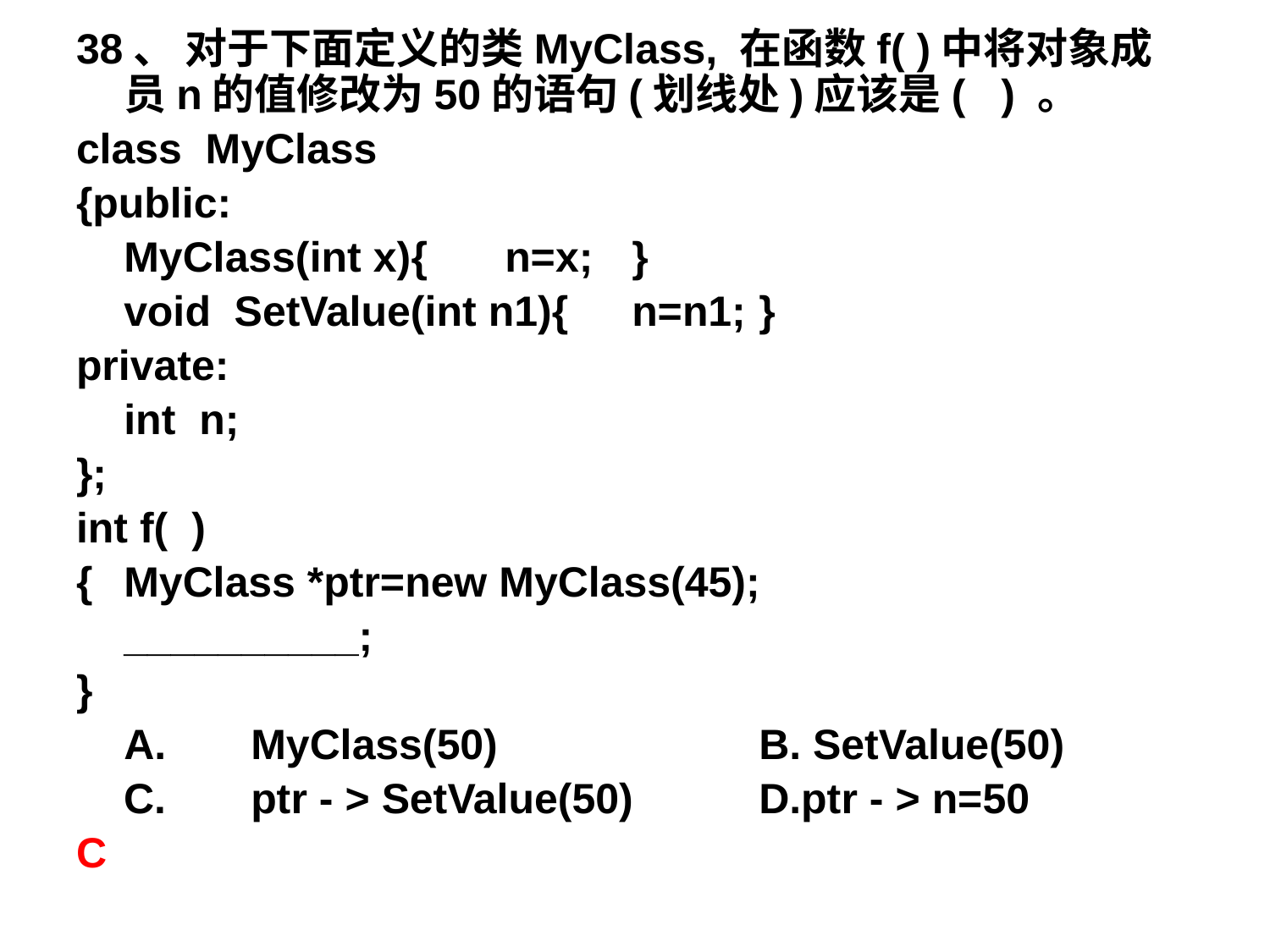

38、 对于下面定义的类MyClass, 在函数f( )中将对象成员n的值修改为50的语句(划线处)应该是(   ) 。
class  MyClass
{public:
	MyClass(int x){	n=x;	}
	void  SetValue(int n1){	n=n1;	}
private:
	int  n;
};
int f(  )
{	MyClass *ptr=new MyClass(45);
	__________;
}
  	A. 	MyClass(50)			B. SetValue(50)
    C. 	ptr - > SetValue(50)  	D.ptr - > n=50
C